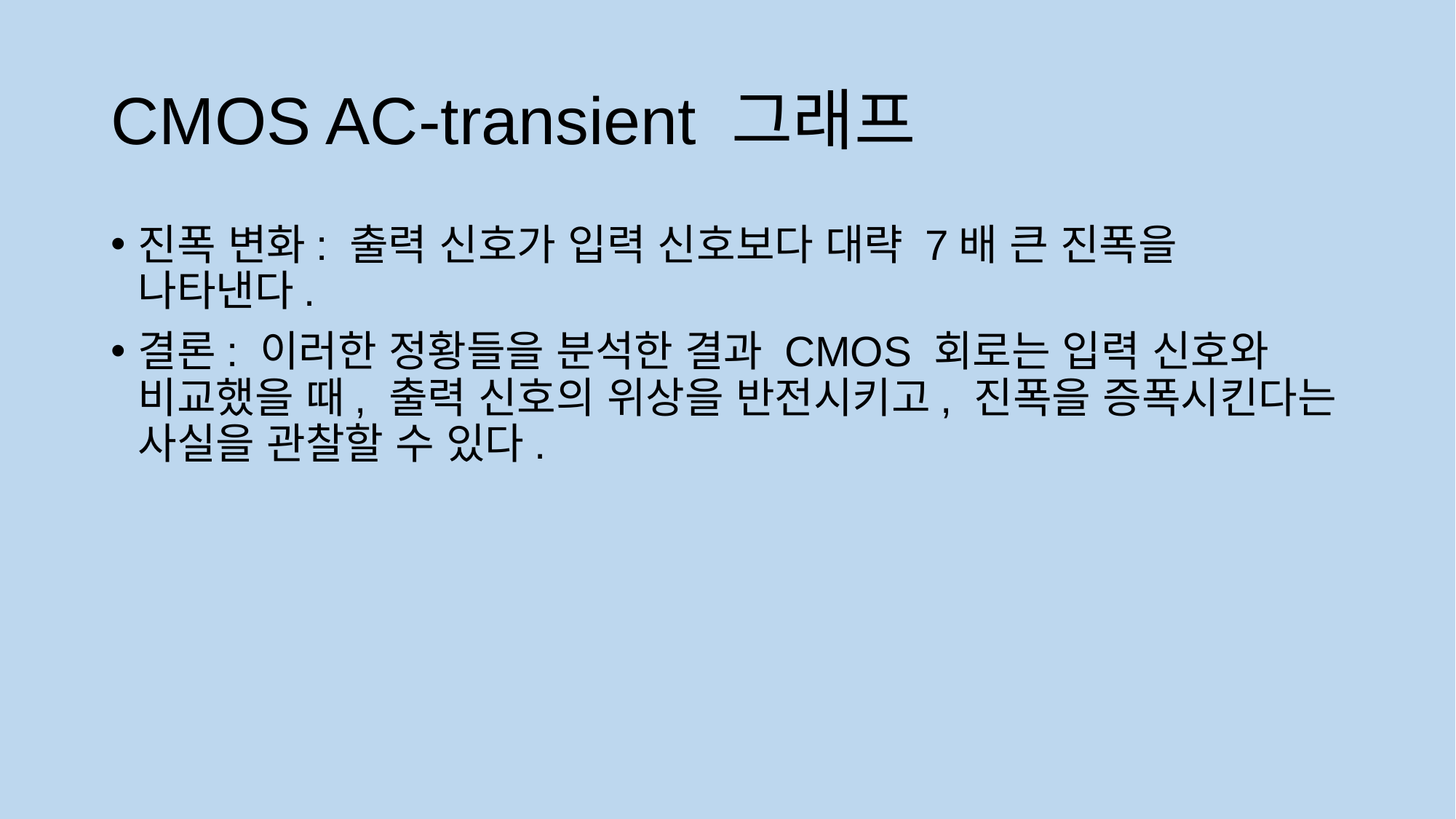

# CMOS AC-transient 그래프
진폭 변화: 출력 신호가 입력 신호보다 대략 7배 큰 진폭을 나타낸다.
결론: 이러한 정황들을 분석한 결과 CMOS 회로는 입력 신호와 비교했을 때, 출력 신호의 위상을 반전시키고, 진폭을 증폭시킨다는 사실을 관찰할 수 있다.